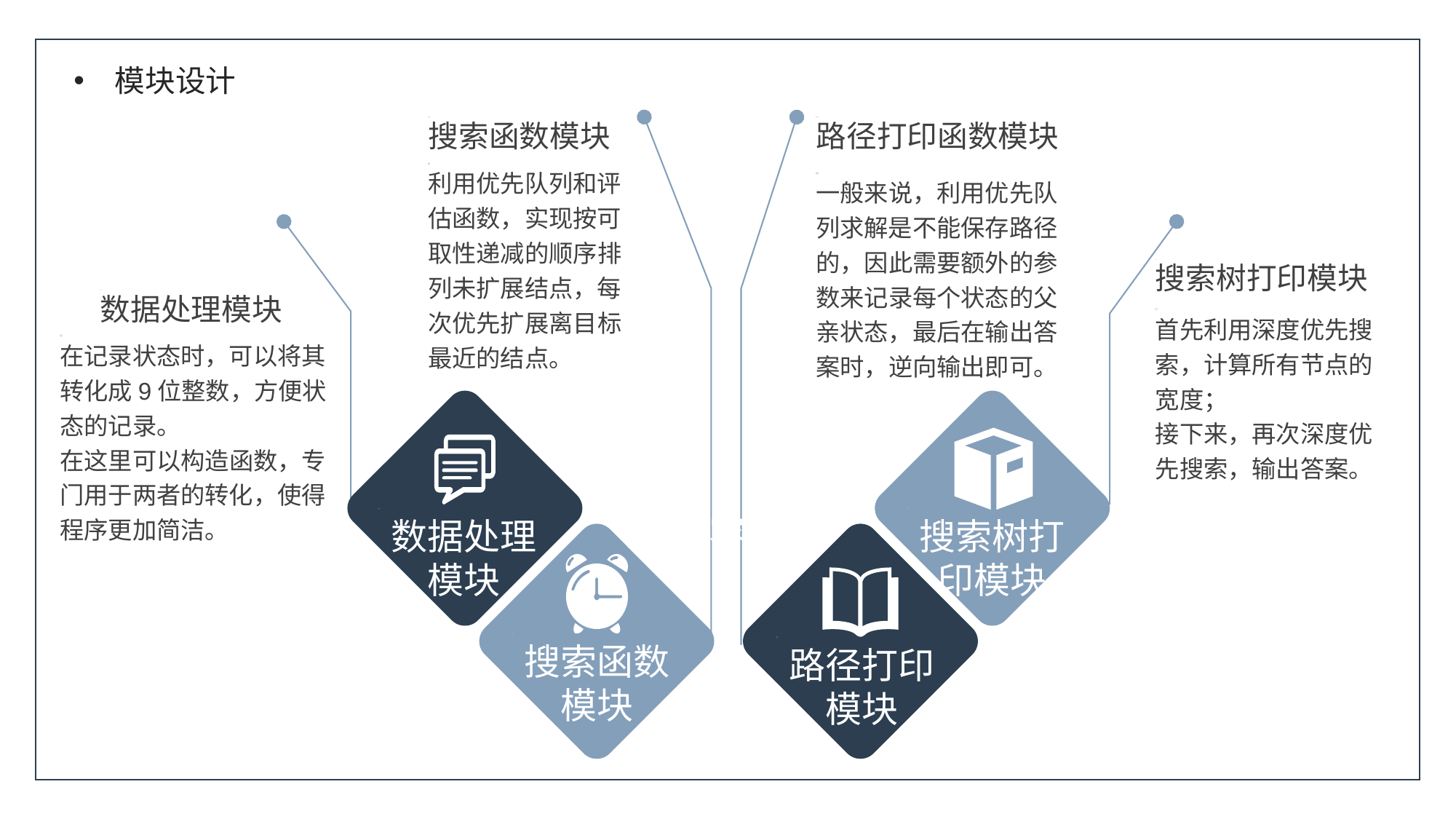

模块设计
搜索函数模块

路径打印函数模块

利用优先队列和评估函数，实现按可取性递减的顺序排列未扩展结点，每次优先扩展离目标最近的结点。
一般来说，利用优先队列求解是不能保存路径的，因此需要额外的参数来记录每个状态的父亲状态，最后在输出答案时，逆向输出即可。

搜索树打印模块
数据处理模块
首先利用深度优先搜索，计算所有节点的宽度；
接下来，再次深度优先搜索，输出答案。
在记录状态时，可以将其转化成9位整数，方便状态的记录。
在这里可以构造函数，专门用于两者的转化，使得程序更加简洁。

内容三
搜索树打印模块
数据处理模块

搜索函数模块
路径打印模块